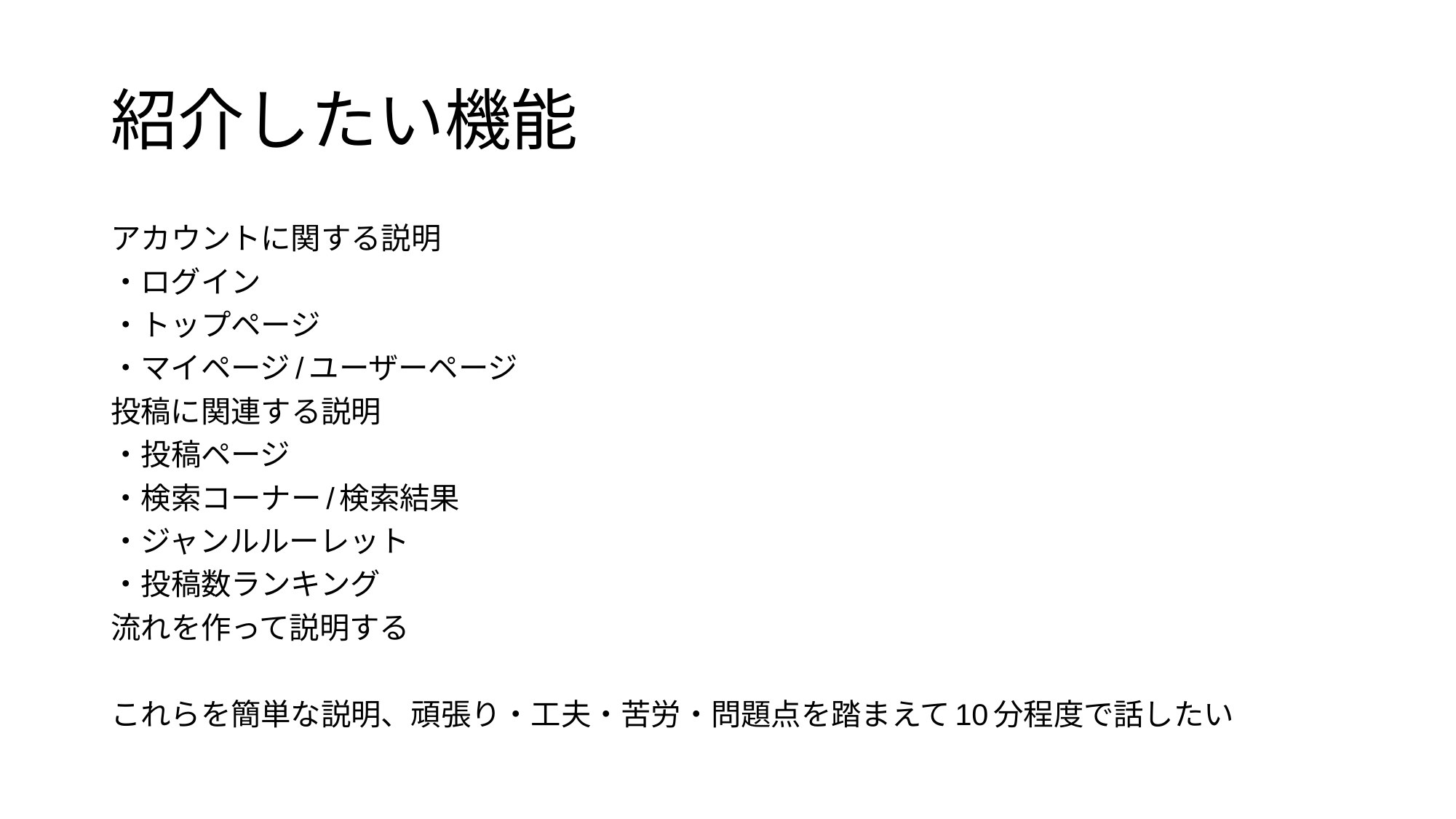

# 紹介したい機能
アカウントに関する説明
・ログイン
・トップページ
・マイページ/ユーザーページ
投稿に関連する説明
・投稿ページ
・検索コーナー/検索結果
・ジャンルルーレット
・投稿数ランキング
流れを作って説明する

これらを簡単な説明、頑張り・工夫・苦労・問題点を踏まえて10分程度で話したい